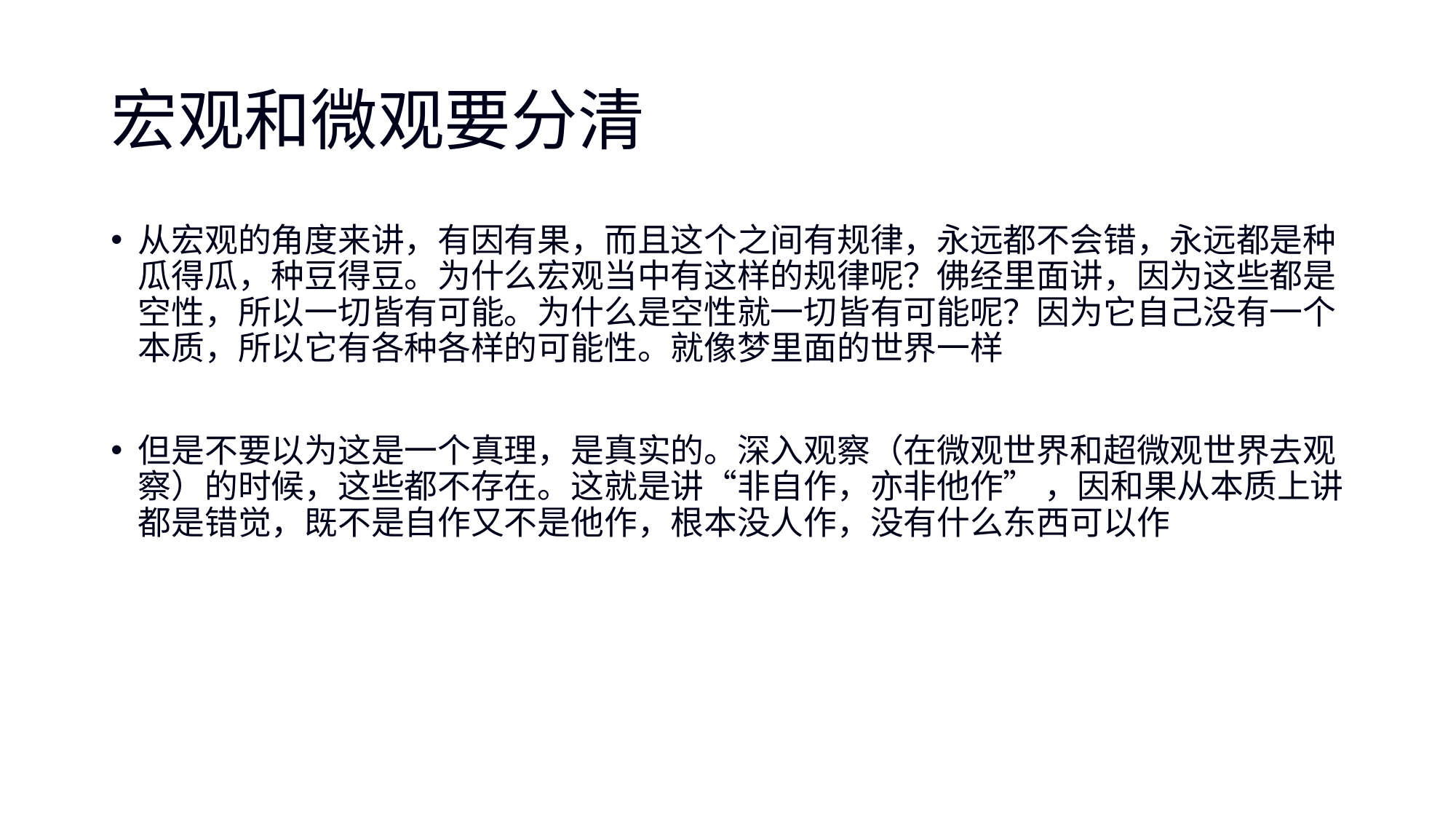

# 宏观和微观要分清
从宏观的角度来讲，有因有果，而且这个之间有规律，永远都不会错，永远都是种瓜得瓜，种豆得豆。为什么宏观当中有这样的规律呢？佛经里面讲，因为这些都是空性，所以一切皆有可能。为什么是空性就一切皆有可能呢？因为它自己没有一个本质，所以它有各种各样的可能性。就像梦里面的世界一样

但是不要以为这是一个真理，是真实的。深入观察（在微观世界和超微观世界去观察）的时候，这些都不存在。这就是讲“非自作，亦非他作” ，因和果从本质上讲都是错觉，既不是自作又不是他作，根本没人作，没有什么东西可以作